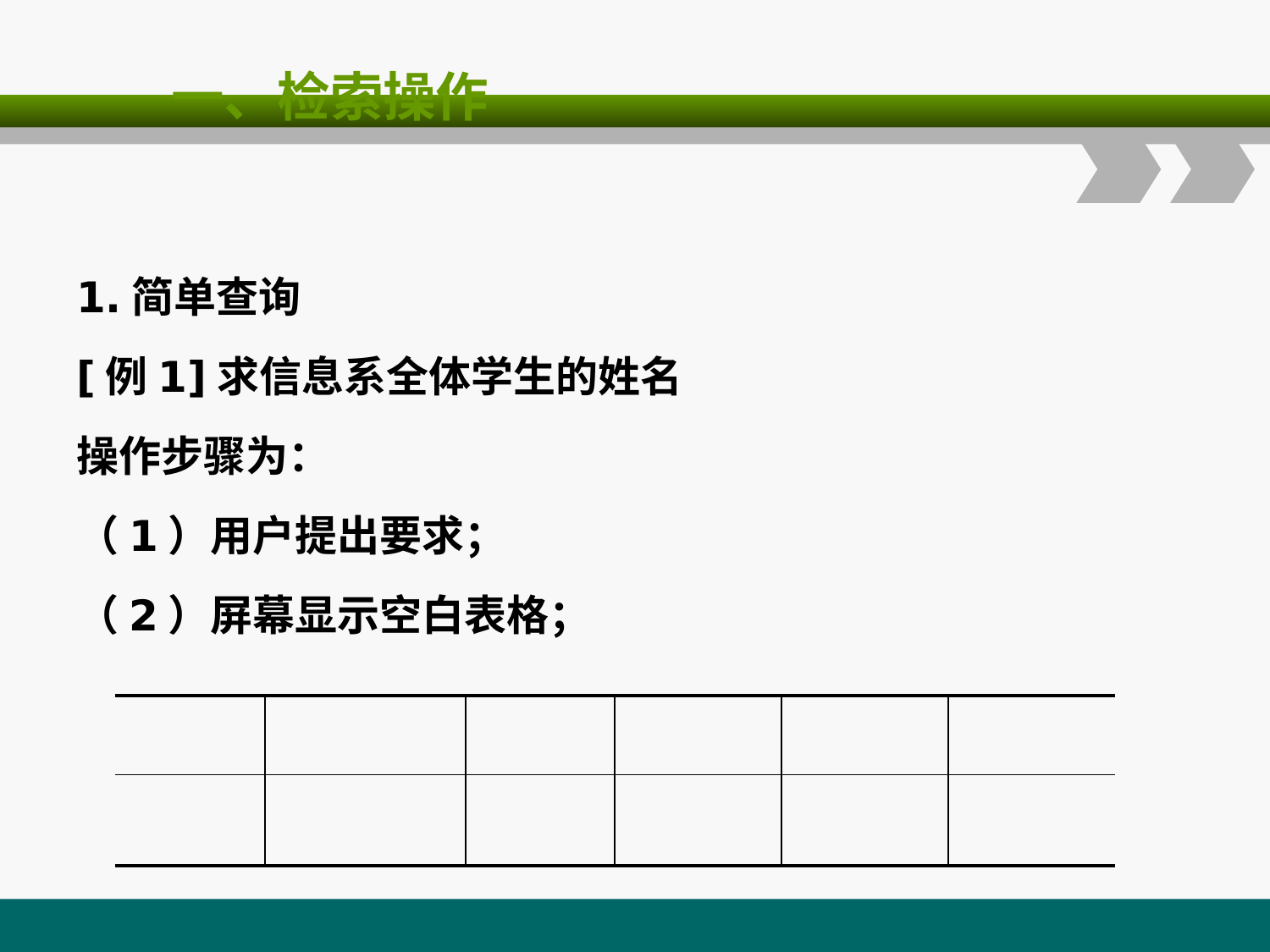

# 一、检索操作
1.简单查询
[例1]求信息系全体学生的姓名
操作步骤为：
（1）用户提出要求；
（2）屏幕显示空白表格；
|  |  |  |  |  |  |
| --- | --- | --- | --- | --- | --- |
|  |  |  |  |  |  |